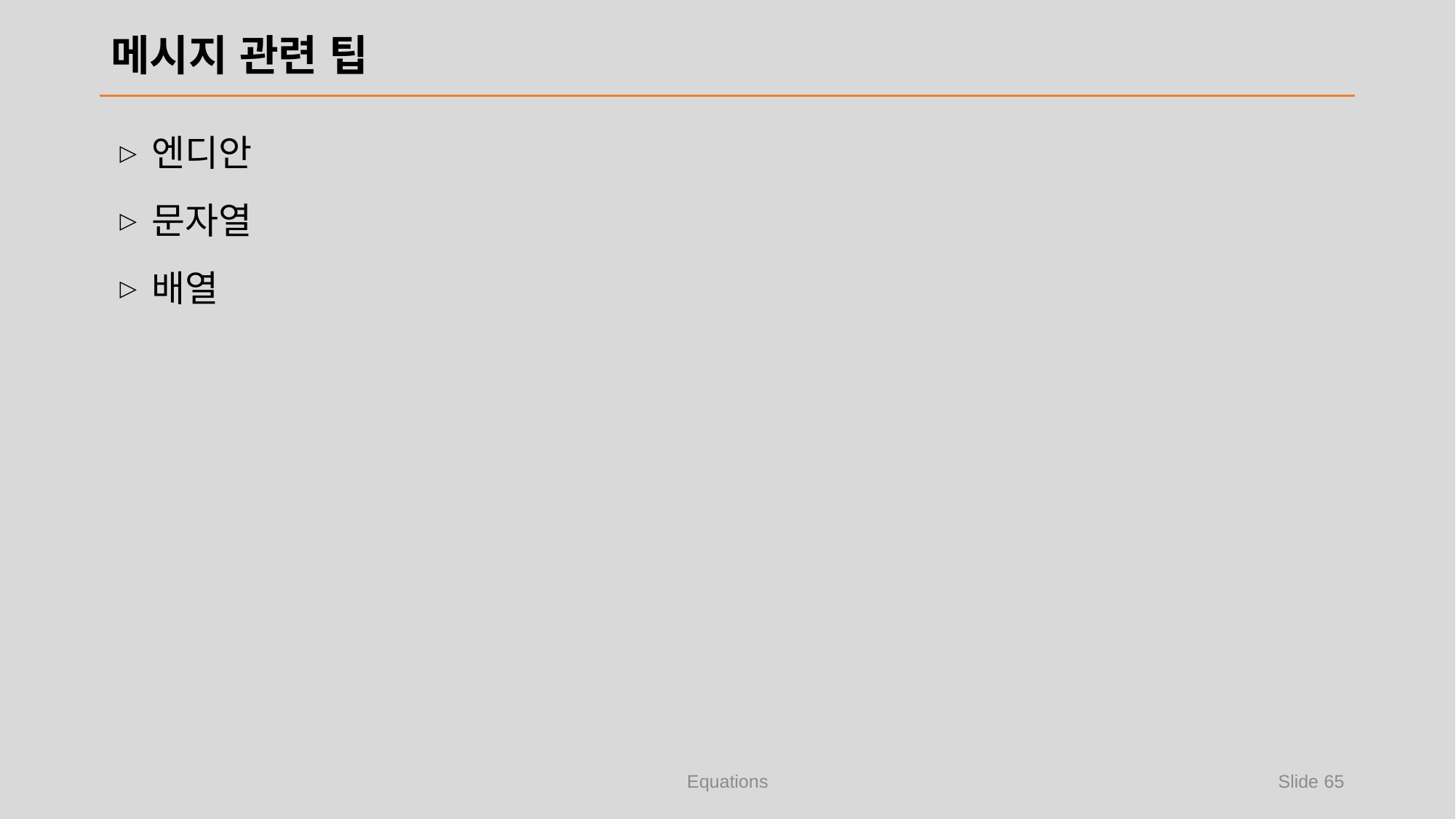

# 메시지 관련 팁
엔디안
문자열
배열

Equations
Slide 65